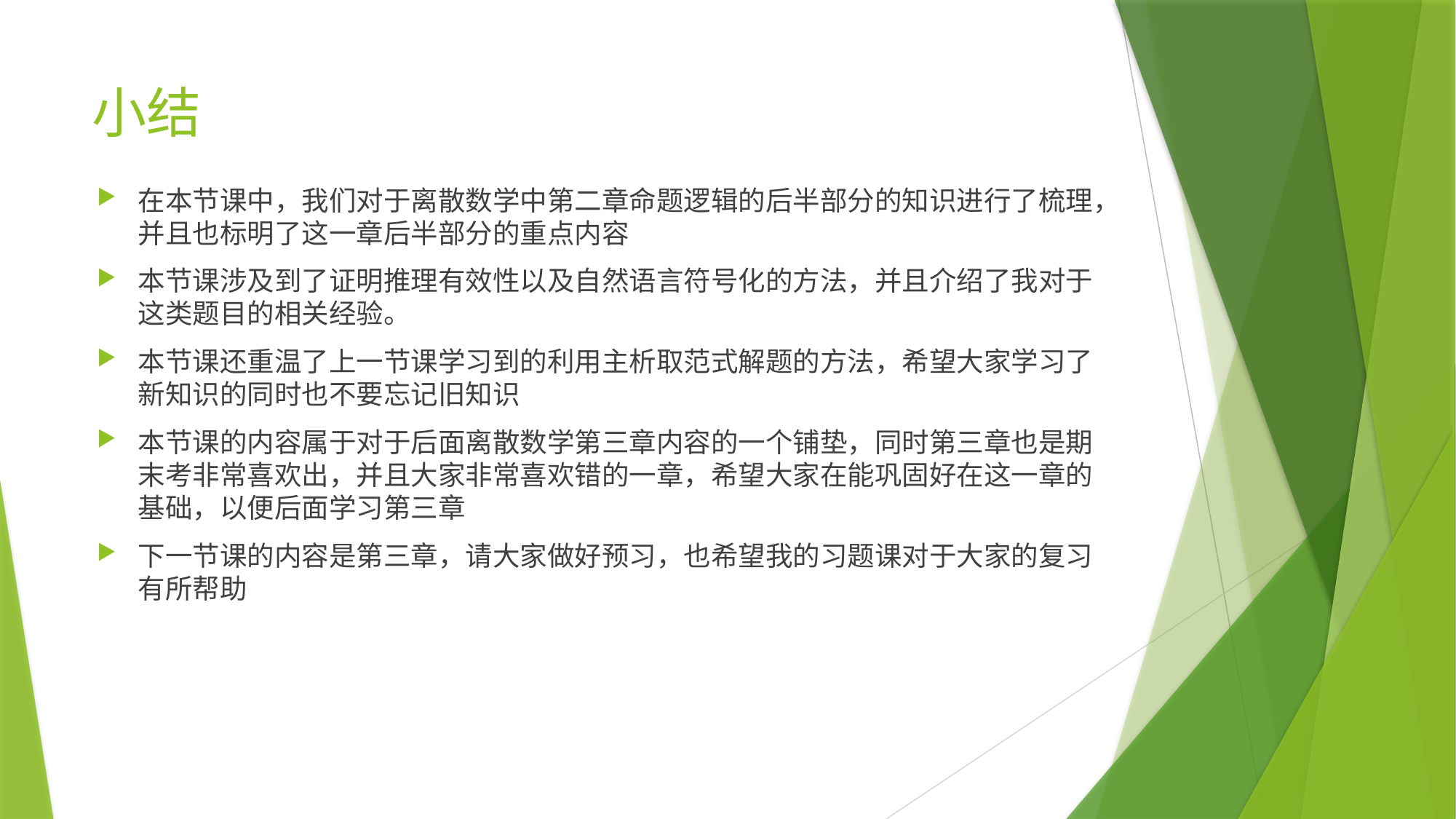

# 小结
在本节课中，我们对于离散数学中第二章命题逻辑的后半部分的知识进行了梳理，并且也标明了这一章后半部分的重点内容
本节课涉及到了证明推理有效性以及自然语言符号化的方法，并且介绍了我对于这类题目的相关经验。
本节课还重温了上一节课学习到的利用主析取范式解题的方法，希望大家学习了新知识的同时也不要忘记旧知识
本节课的内容属于对于后面离散数学第三章内容的一个铺垫，同时第三章也是期末考非常喜欢出，并且大家非常喜欢错的一章，希望大家在能巩固好在这一章的基础，以便后面学习第三章
下一节课的内容是第三章，请大家做好预习，也希望我的习题课对于大家的复习有所帮助